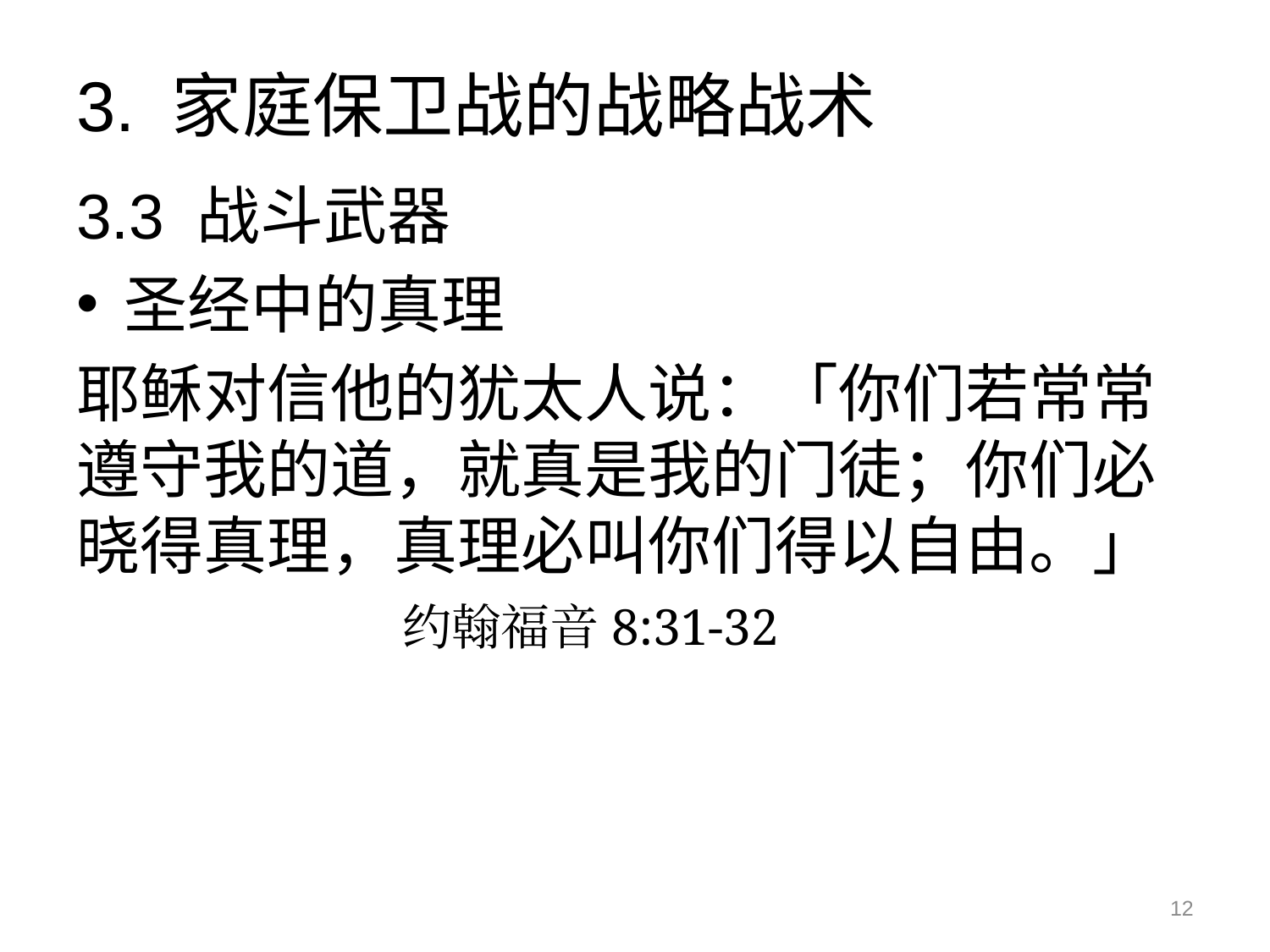

# 3. 家庭保卫战的战略战术
3.3 战斗武器
圣经中的真理
耶稣对信他的犹太人说：「你们若常常遵守我的道，就真是我的门徒；你们必晓得真理，真理必叫你们得以自由。」
                       约翰福音8:31-32
12